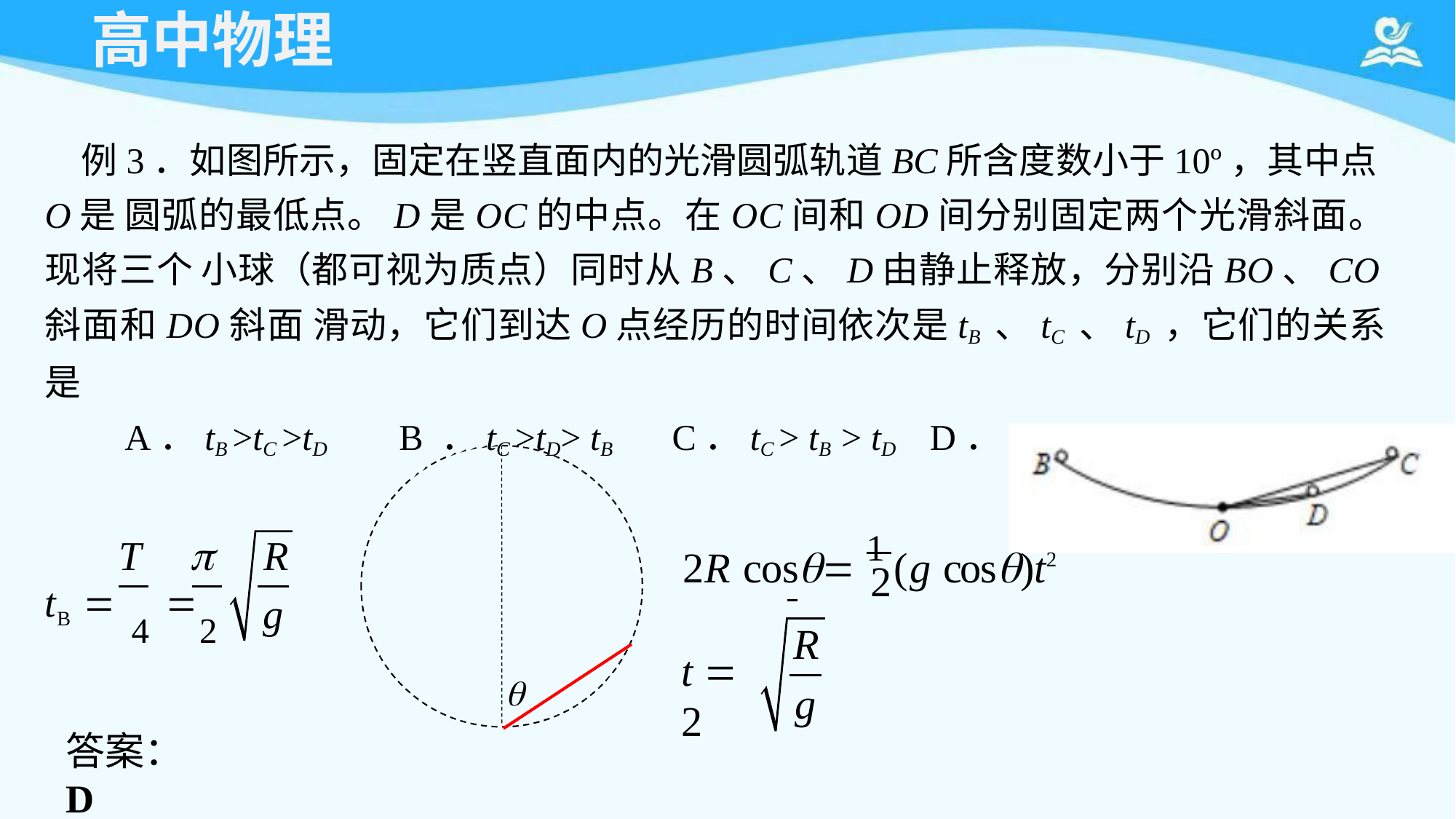

# 高中物理
例3．如图所示，固定在竖直面内的光滑圆弧轨道BC所含度数小于10º，其中点O是 圆弧的最低点。D是OC的中点。在OC间和OD间分别固定两个光滑斜面。现将三个 小球（都可视为质点）同时从B、C、D由静止释放，分别沿BO、CO斜面和DO斜面 滑动，它们到达O点经历的时间依次是tB 、tC 、tD ，它们的关系是
A．tB >tC >tD	B ．tC >tD> tB	C．tC > tB > tD	D．tC =tD> tB

2R cosθ= 1 (g cosθ)t2

T	π	R

 		2
R

tB  = 4 =	2

g

t = 2

θ
g

答案：D